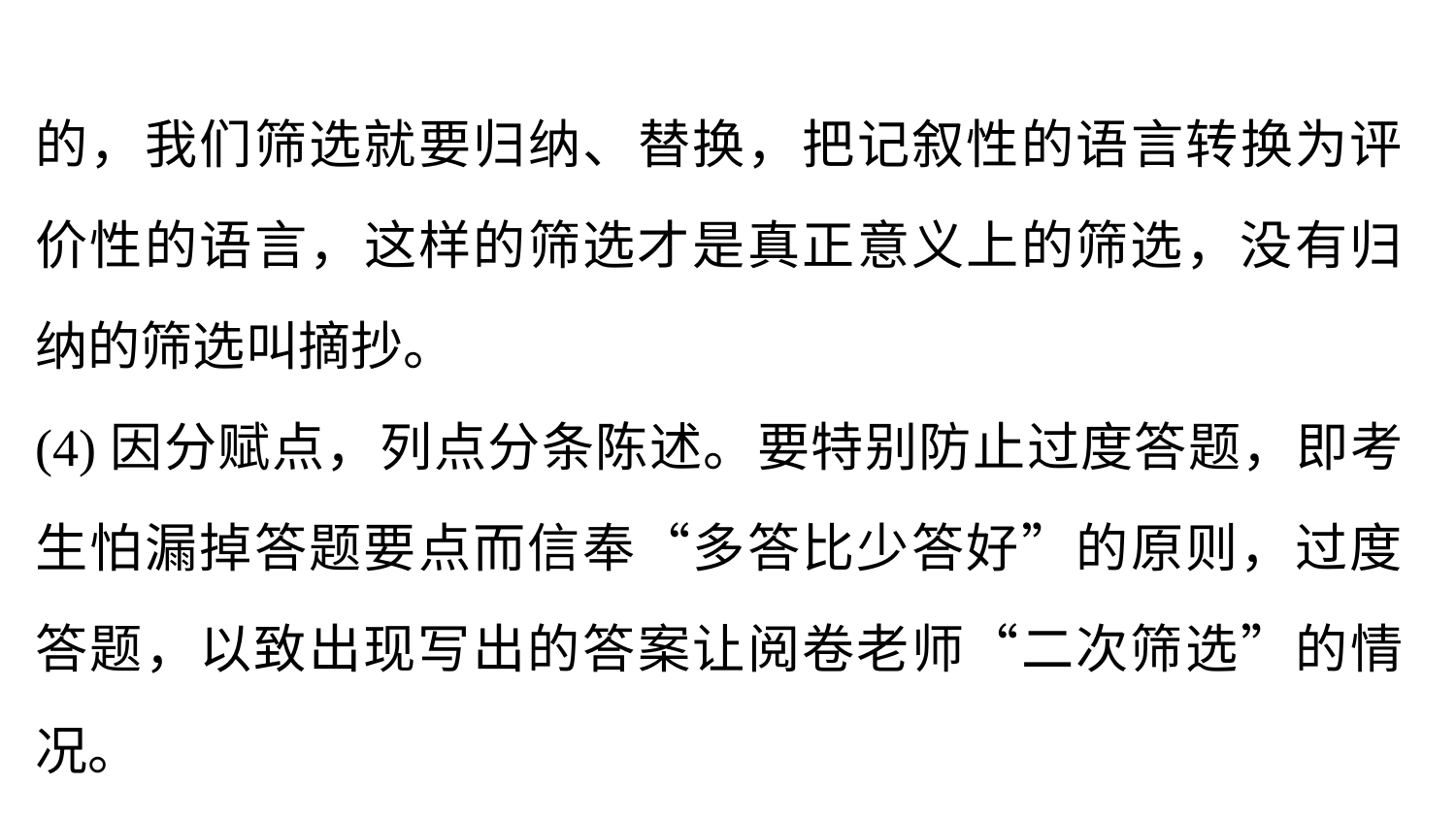

的，我们筛选就要归纳、替换，把记叙性的语言转换为评价性的语言，这样的筛选才是真正意义上的筛选，没有归纳的筛选叫摘抄。
(4)因分赋点，列点分条陈述。要特别防止过度答题，即考生怕漏掉答题要点而信奉“多答比少答好”的原则，过度答题，以致出现写出的答案让阅卷老师“二次筛选”的情况。